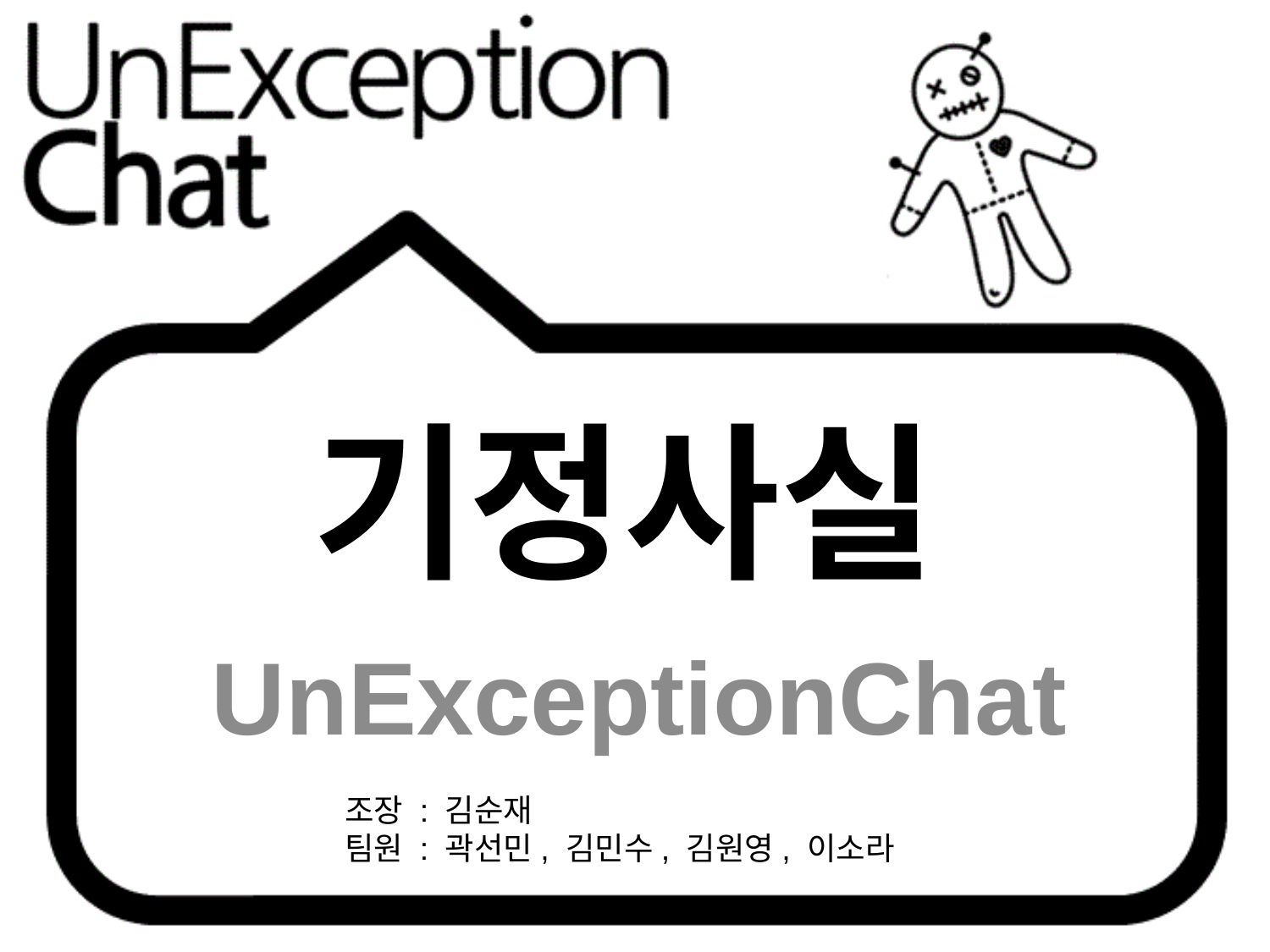

# 기정사실
UnExceptionChat
조장 : 김순재
팀원 : 곽선민, 김민수, 김원영, 이소라